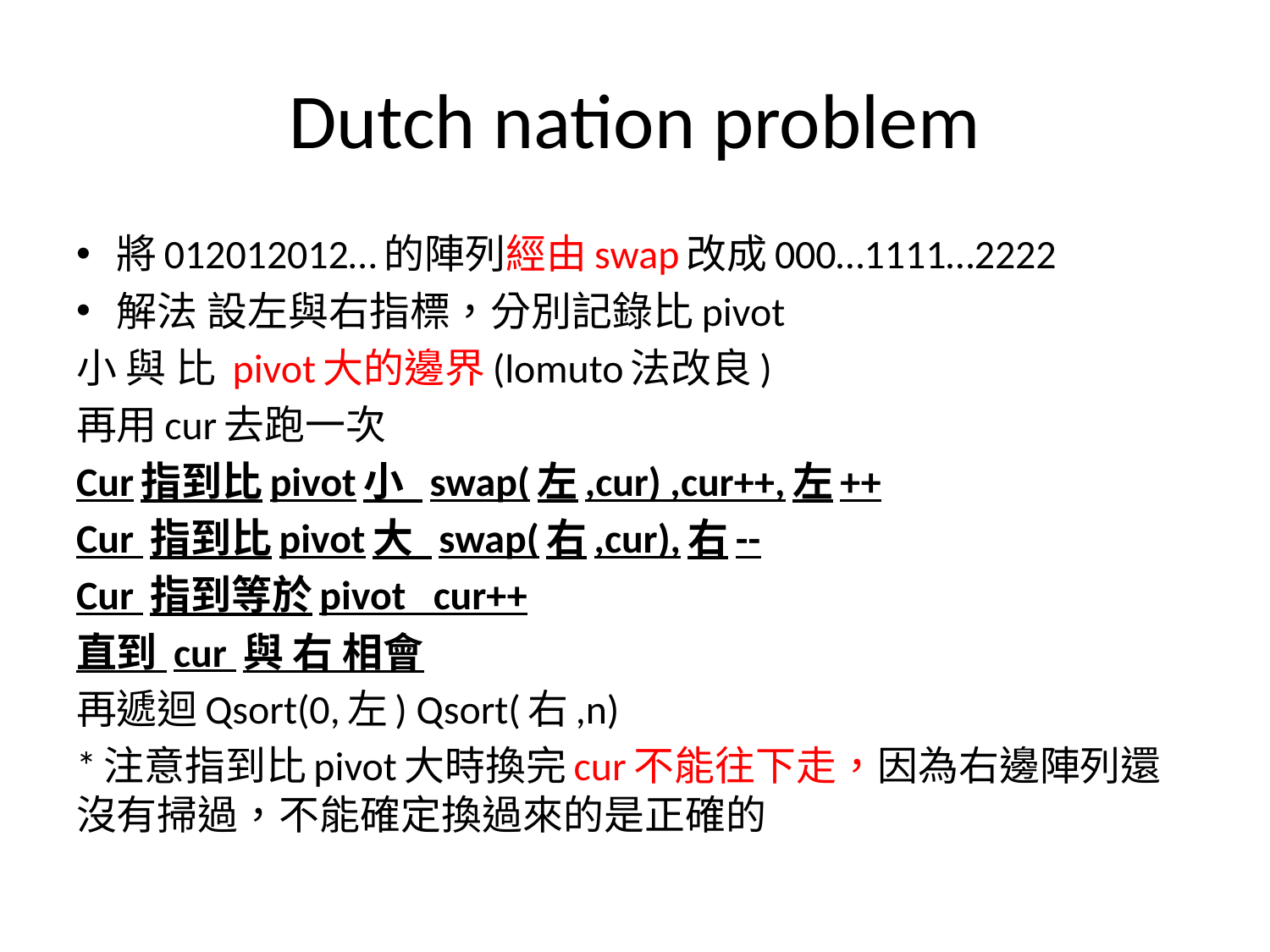

# Dutch nation problem
將012012012…的陣列經由swap改成000…1111…2222
解法 設左與右指標，分別記錄比pivot
小 與 比 pivot大的邊界(lomuto法改良)
再用cur去跑一次
Cur指到比pivot小  swap(左,cur) ,cur++,左++
Cur 指到比pivot大  swap(右,cur),右--
Cur 指到等於pivot   cur++
直到 cur 與 右 相會
再遞迴Qsort(0,左) Qsort(右,n)
*注意指到比pivot大時換完cur不能往下走，因為右邊陣列還沒有掃過，不能確定換過來的是正確的